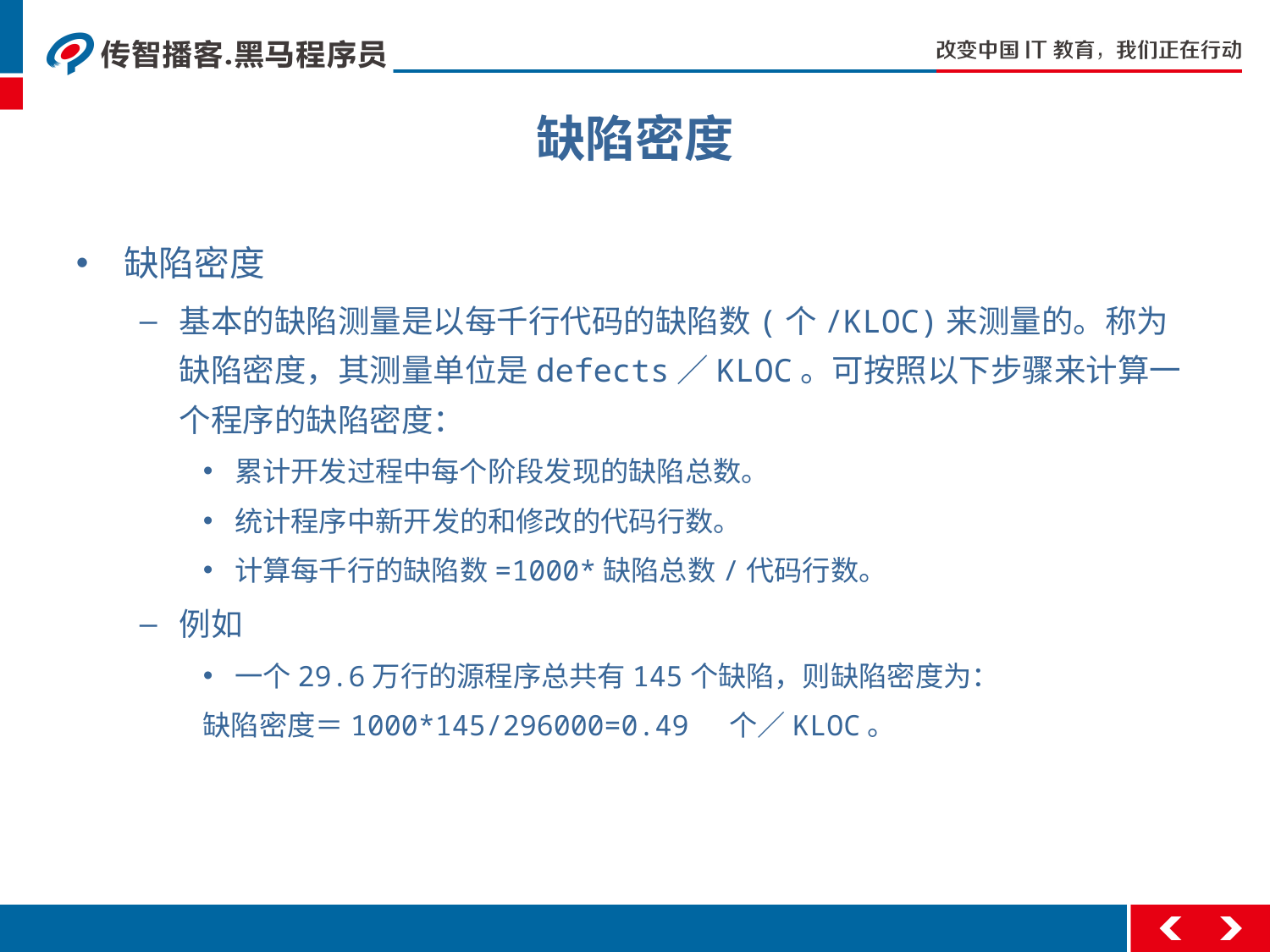

# 缺陷密度
缺陷密度
基本的缺陷测量是以每千行代码的缺陷数(个/KLOC)来测量的。称为缺陷密度，其测量单位是defects／KLOC。可按照以下步骤来计算一个程序的缺陷密度：
累计开发过程中每个阶段发现的缺陷总数。
统计程序中新开发的和修改的代码行数。
计算每千行的缺陷数=1000*缺陷总数/代码行数。
例如
一个29.6万行的源程序总共有145个缺陷，则缺陷密度为：
缺陷密度＝1000*145/296000=0.49  个／KLOC。